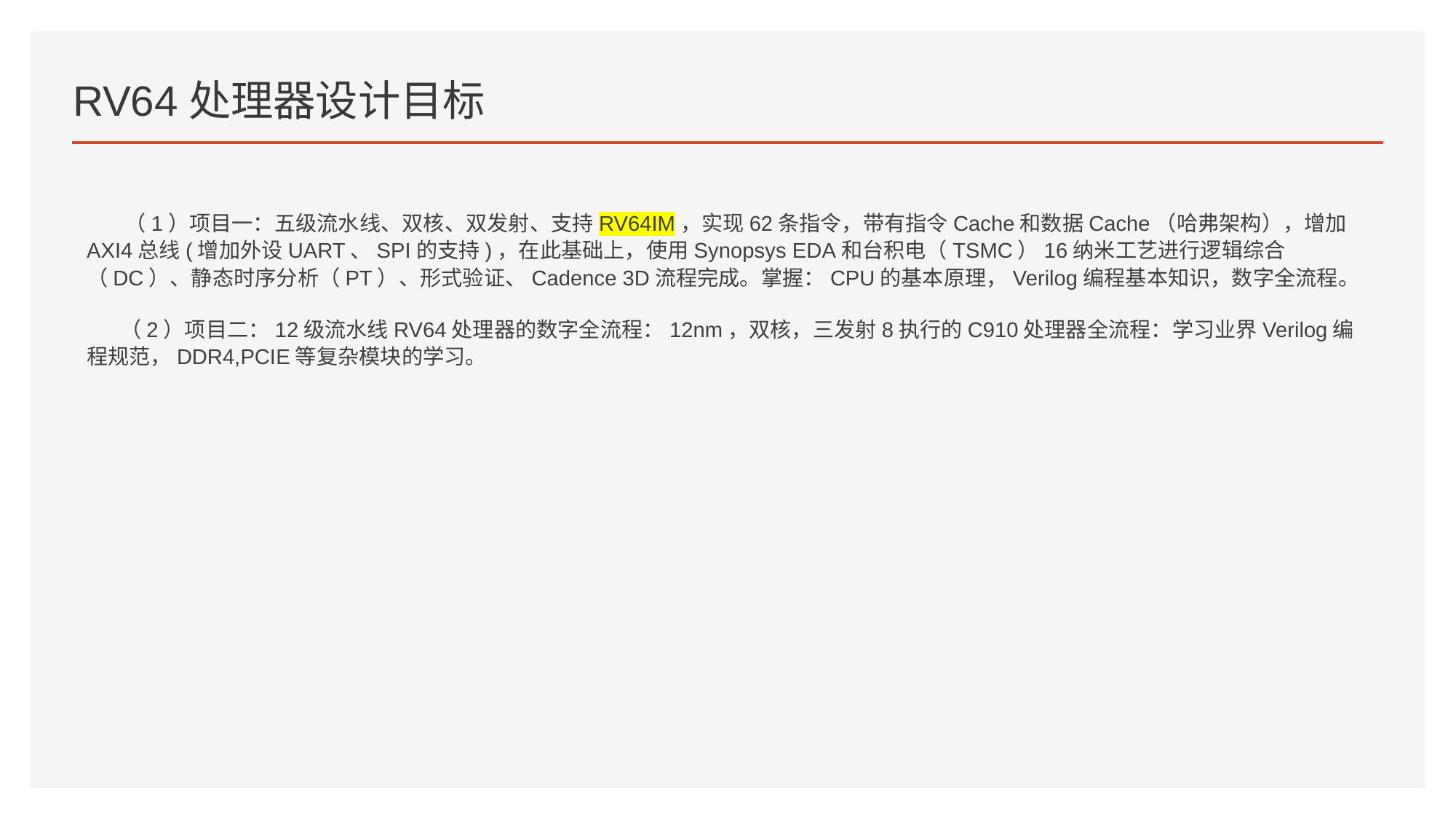

# RV64处理器设计目标
       （1）项目一：五级流水线、双核、双发射、支持RV64IM，实现62条指令，带有指令Cache和数据Cache（哈弗架构），增加AXI4总线(增加外设UART、SPI的支持)，在此基础上，使用Synopsys EDA和台积电（TSMC）16纳米工艺进行逻辑综合（DC）、静态时序分析（PT）、形式验证、Cadence 3D流程完成。掌握：CPU的基本原理，Verilog编程基本知识，数字全流程。
      （2）项目二：12级流水线RV64处理器的数字全流程：12nm，双核，三发射8执行的C910处理器全流程：学习业界Verilog编程规范，DDR4,PCIE等复杂模块的学习。